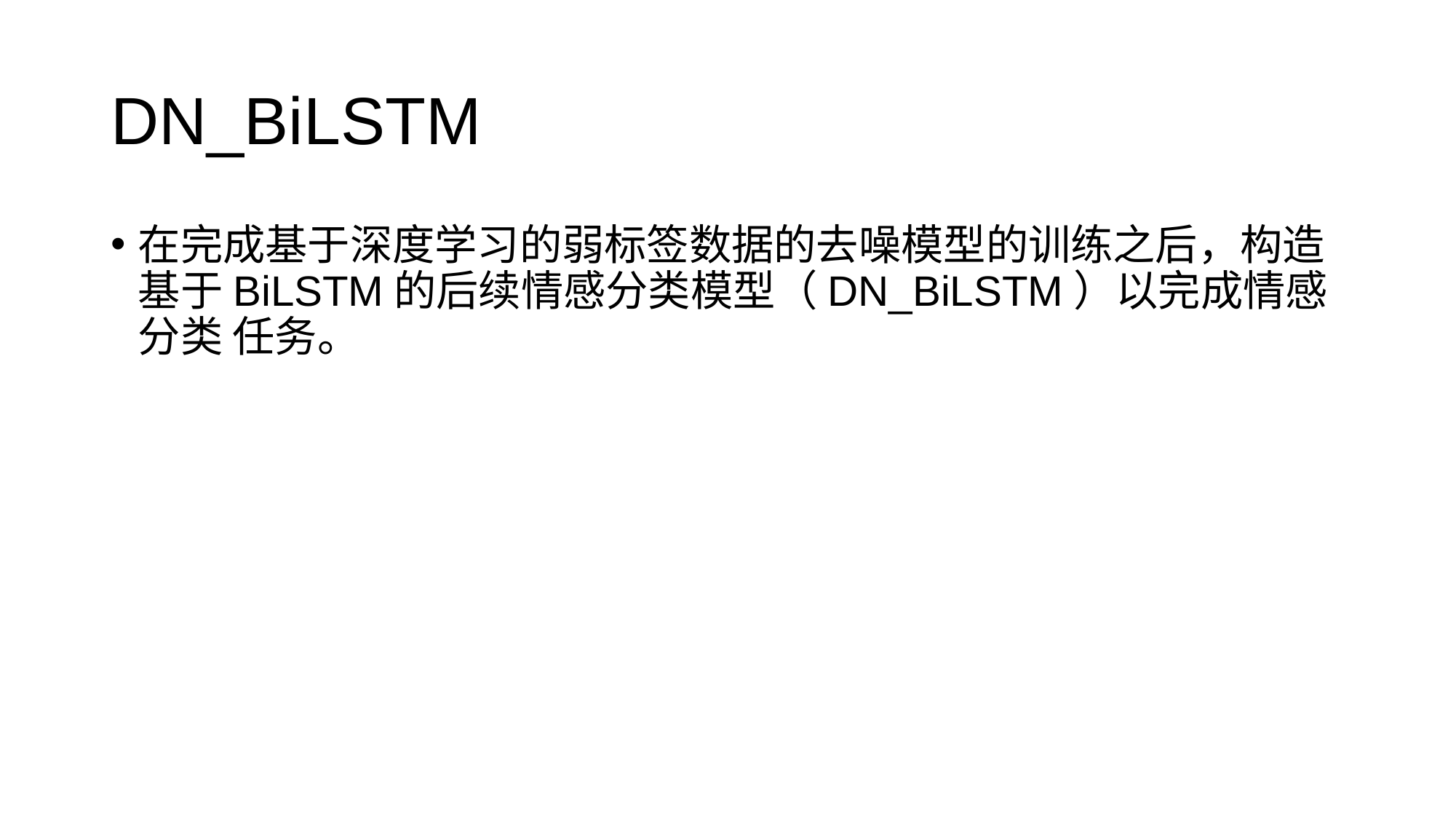

# DN_BiLSTM
在完成基于深度学习的弱标签数据的去噪模型的训练之后，构造 基于BiLSTM的后续情感分类模型（DN_BiLSTM）以完成情感分类 任务。